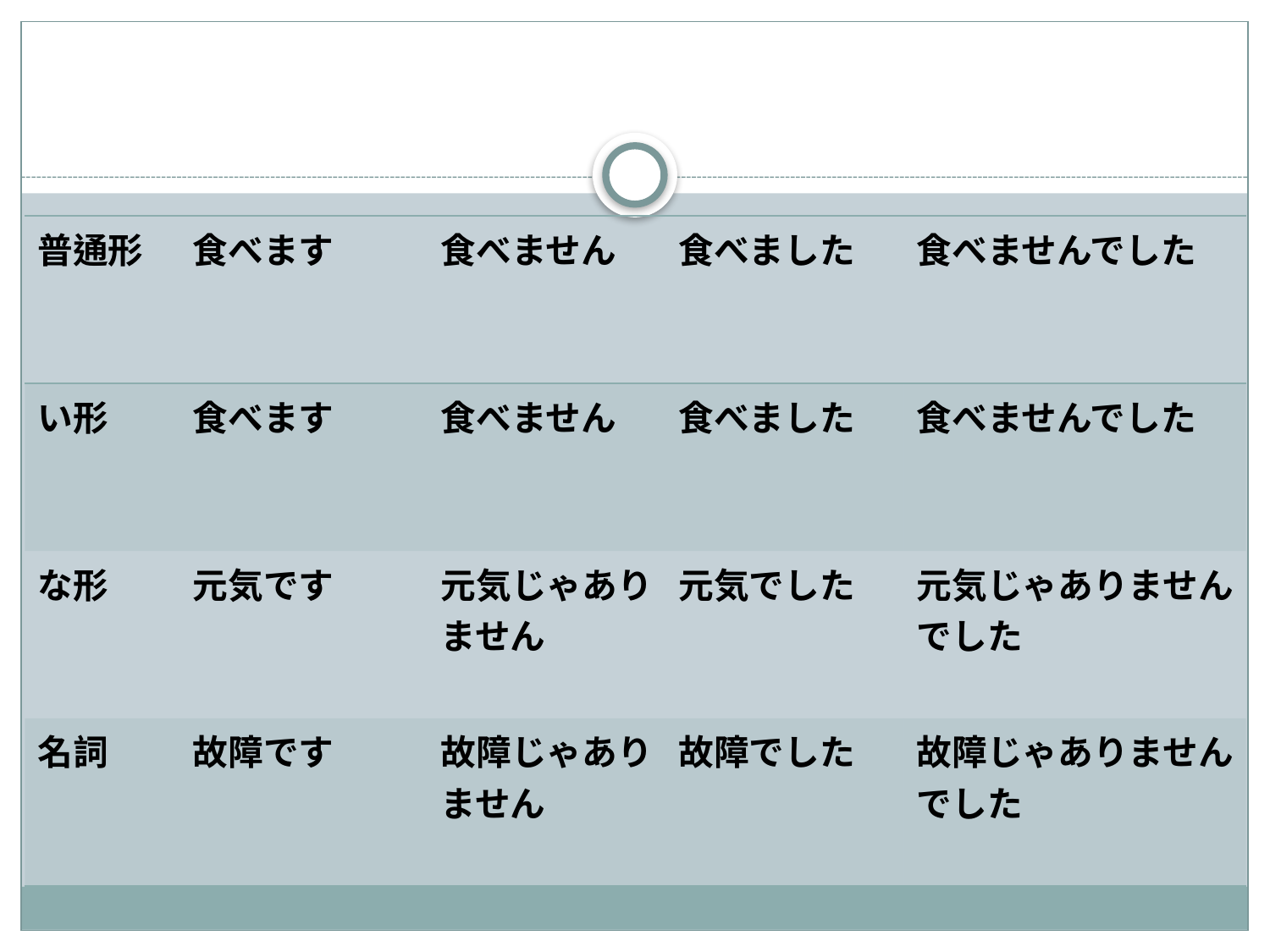

#
| 普通形 | 食べます | 食べません | 食べました | 食べませんでした |
| --- | --- | --- | --- | --- |
| い形 | 食べます | 食べません | 食べました | 食べませんでした |
| な形 | 元気です | 元気じゃありません | 元気でした | 元気じゃありませんでした |
| 名詞 | 故障です | 故障じゃありません | 故障でした | 故障じゃありませんでした |